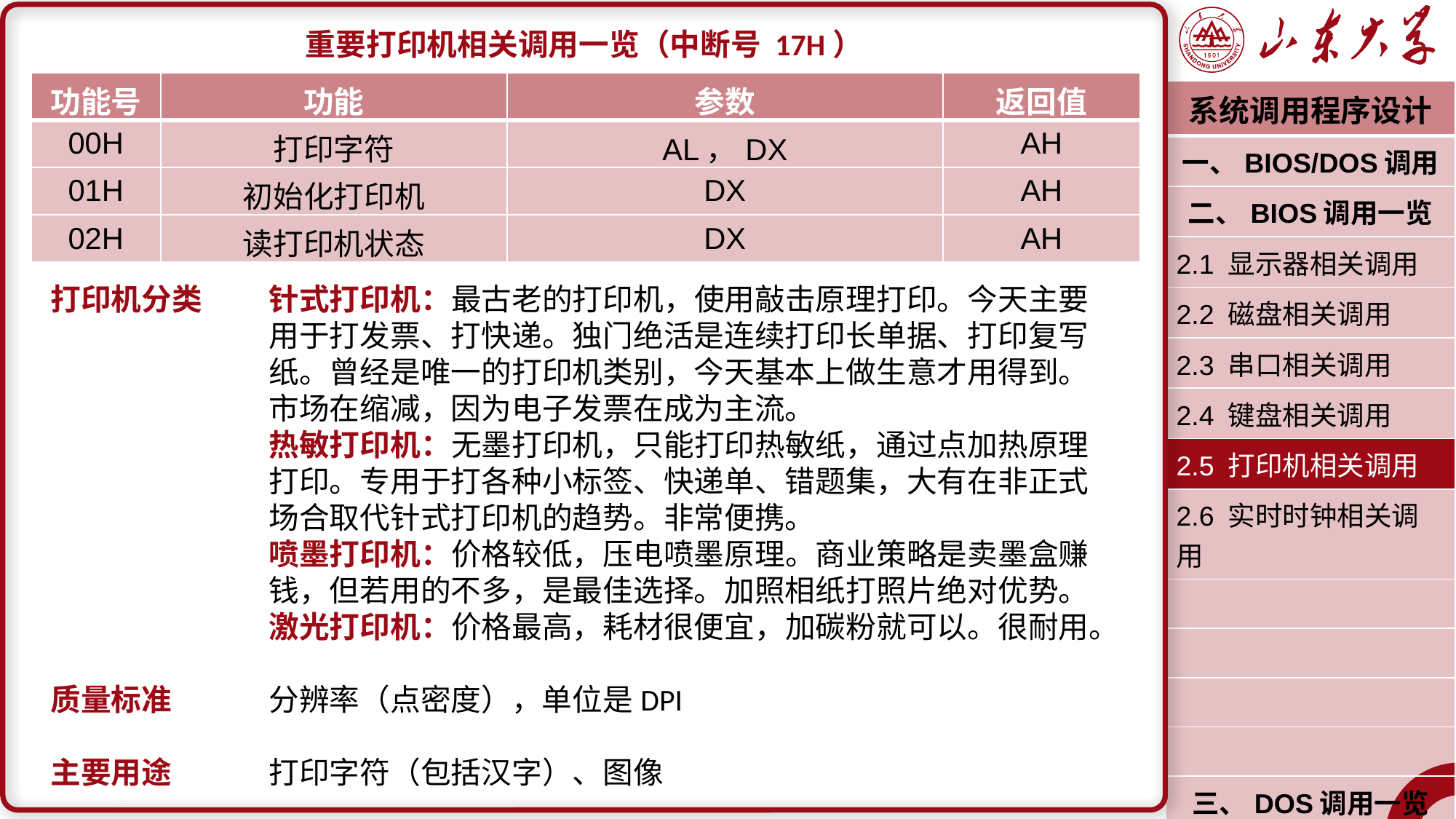

重要打印机相关调用一览（中断号 17H）

打印机分类	针式打印机：最古老的打印机，使用敲击原理打印。今天主要		用于打发票、打快递。独门绝活是连续打印长单据、打印复写		纸。曾经是唯一的打印机类别，今天基本上做生意才用得到。		市场在缩减，因为电子发票在成为主流。
		热敏打印机：无墨打印机，只能打印热敏纸，通过点加热原理		打印。专用于打各种小标签、快递单、错题集，大有在非正式		场合取代针式打印机的趋势。非常便携。
		喷墨打印机：价格较低，压电喷墨原理。商业策略是卖墨盒赚		钱，但若用的不多，是最佳选择。加照相纸打照片绝对优势。
		激光打印机：价格最高，耗材很便宜，加碳粉就可以。很耐用。

质量标准	分辨率（点密度），单位是DPI

主要用途	打印字符（包括汉字）、图像
| 功能号 | 功能 | 参数 | 返回值 |
| --- | --- | --- | --- |
| 00H | 打印字符 | AL，DX | AH |
| 01H | 初始化打印机 | DX | AH |
| 02H | 读打印机状态 | DX | AH |
| 系统调用程序设计 |
| --- |
| 一、BIOS/DOS调用 |
| 二、BIOS调用一览 |
| 2.1 显示器相关调用 |
| 2.2 磁盘相关调用 |
| 2.3 串口相关调用 |
| 2.4 键盘相关调用 |
| 2.5 打印机相关调用 |
| 2.6 实时时钟相关调用 |
|  |
|  |
|  |
|  |
| 三、DOS调用一览 |
| 潘润宇 2022.10 |